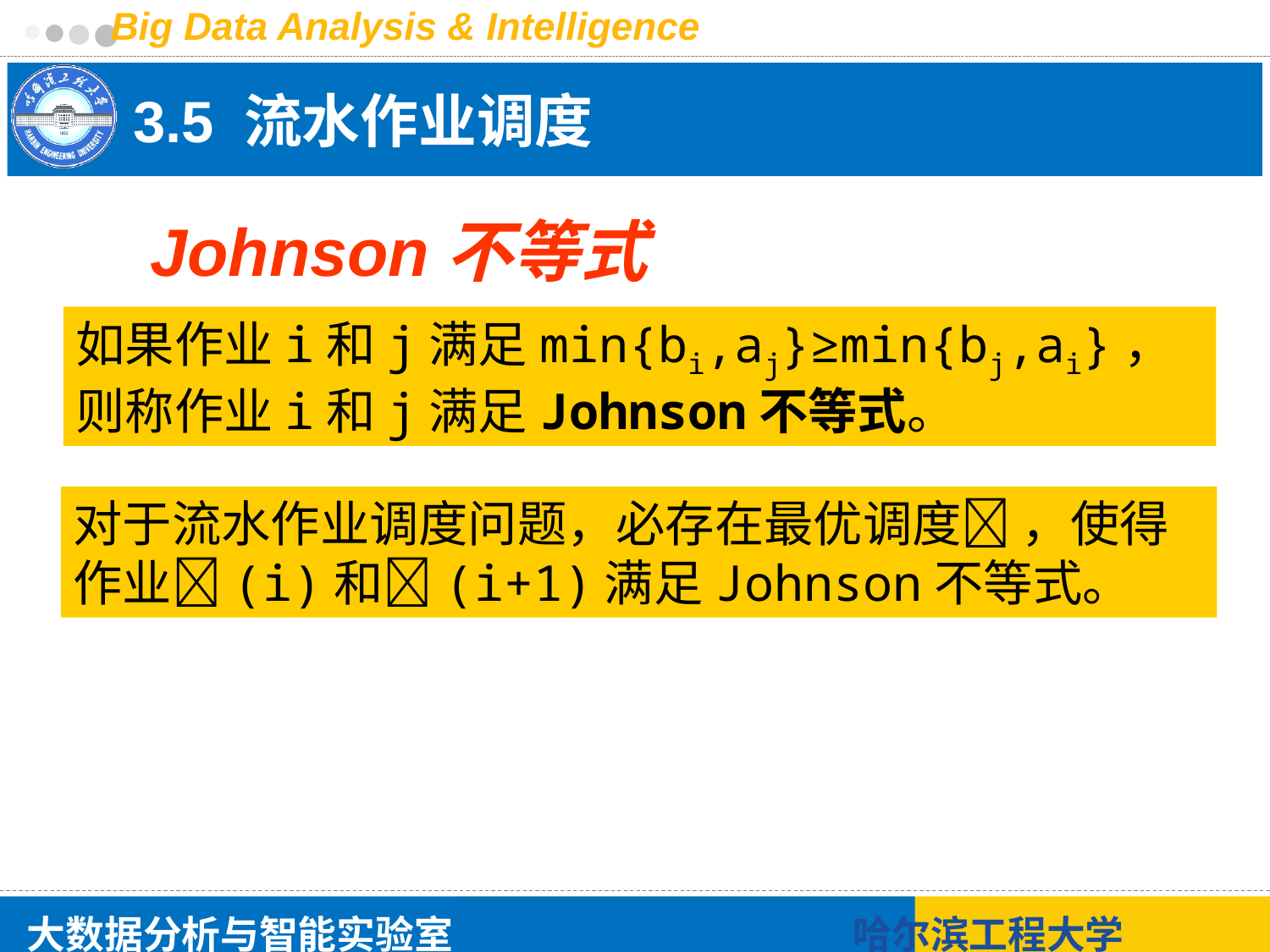

# 3.5 流水作业调度
Johnson不等式
如果作业i和j满足min{bi,aj}≥min{bj,ai}，则称作业i和j满足Johnson不等式。
对于流水作业调度问题，必存在最优调度π ，使得作业π(i)和π(i+1)满足Johnson不等式。